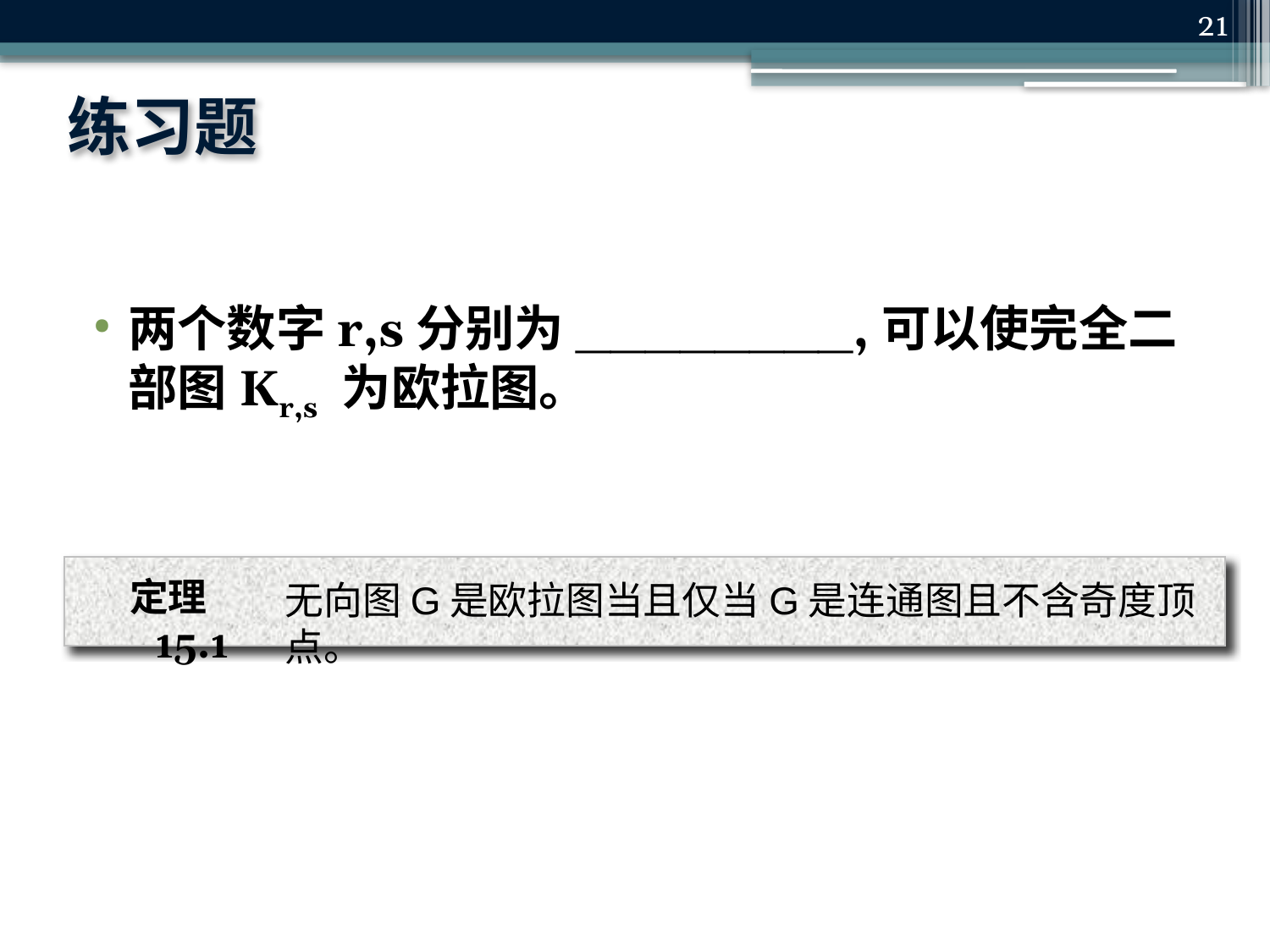

21
# 练习题

两个数字r,s分别为________,可以使完全二部图Kr,s 为欧拉图。

定理 15.1
无向图G是欧拉图当且仅当G是连通图且不含奇度顶点。